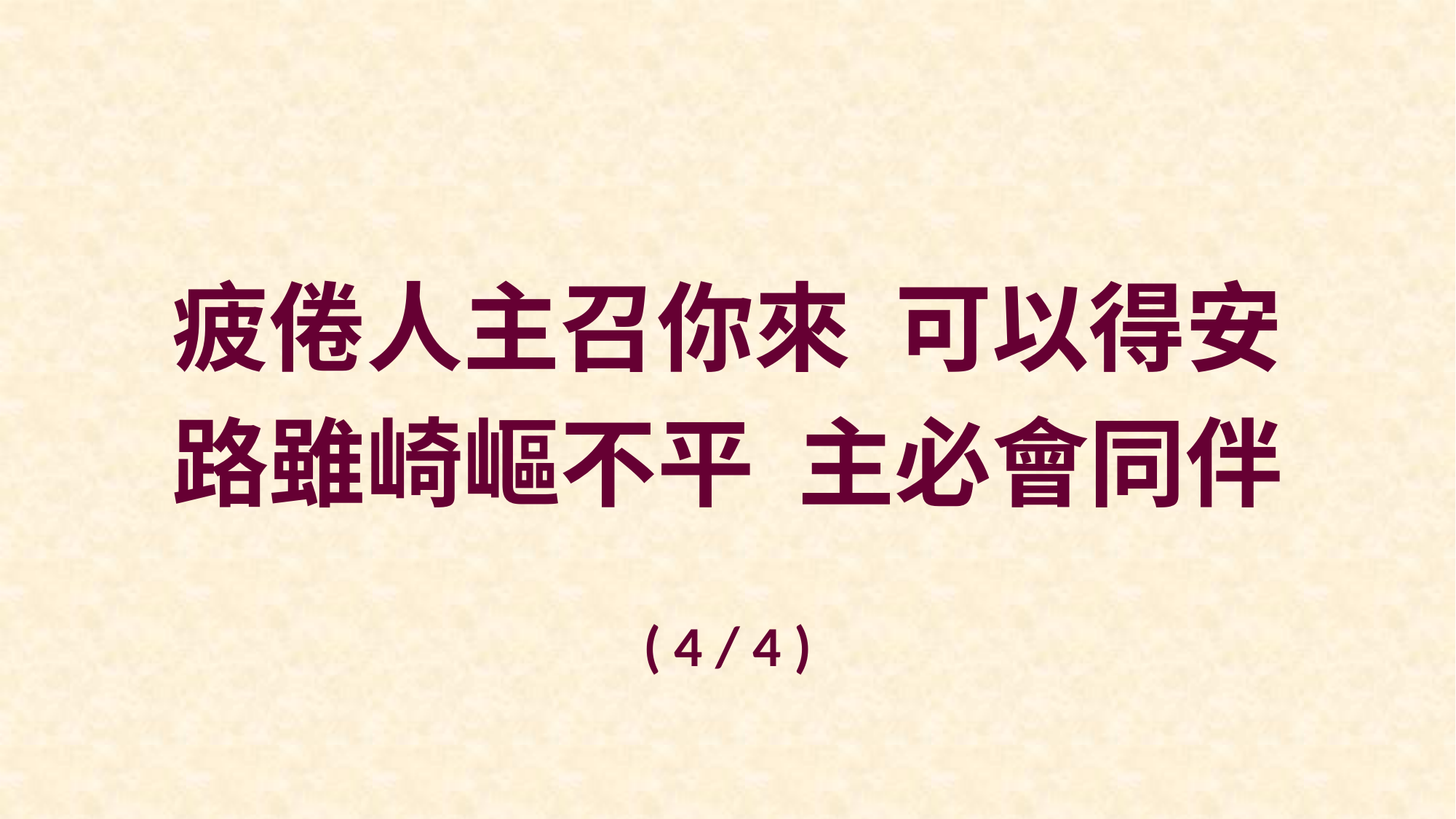

疲倦人主召你來  可以得安
路雖崎嶇不平  主必會同伴
( 4 / 4 )